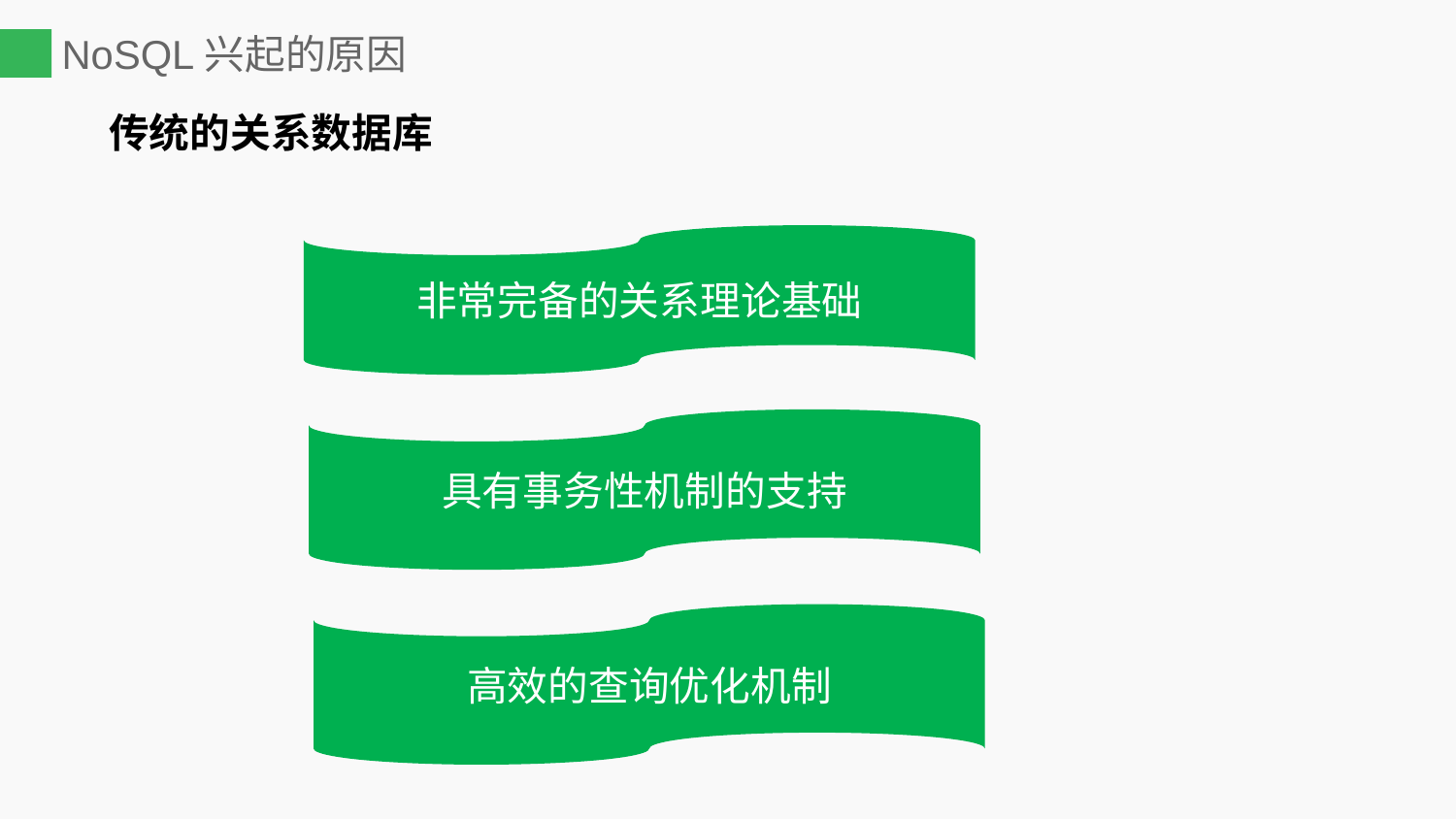

# NoSQL兴起的原因
传统的关系数据库
非常完备的关系理论基础
具有事务性机制的支持
高效的查询优化机制